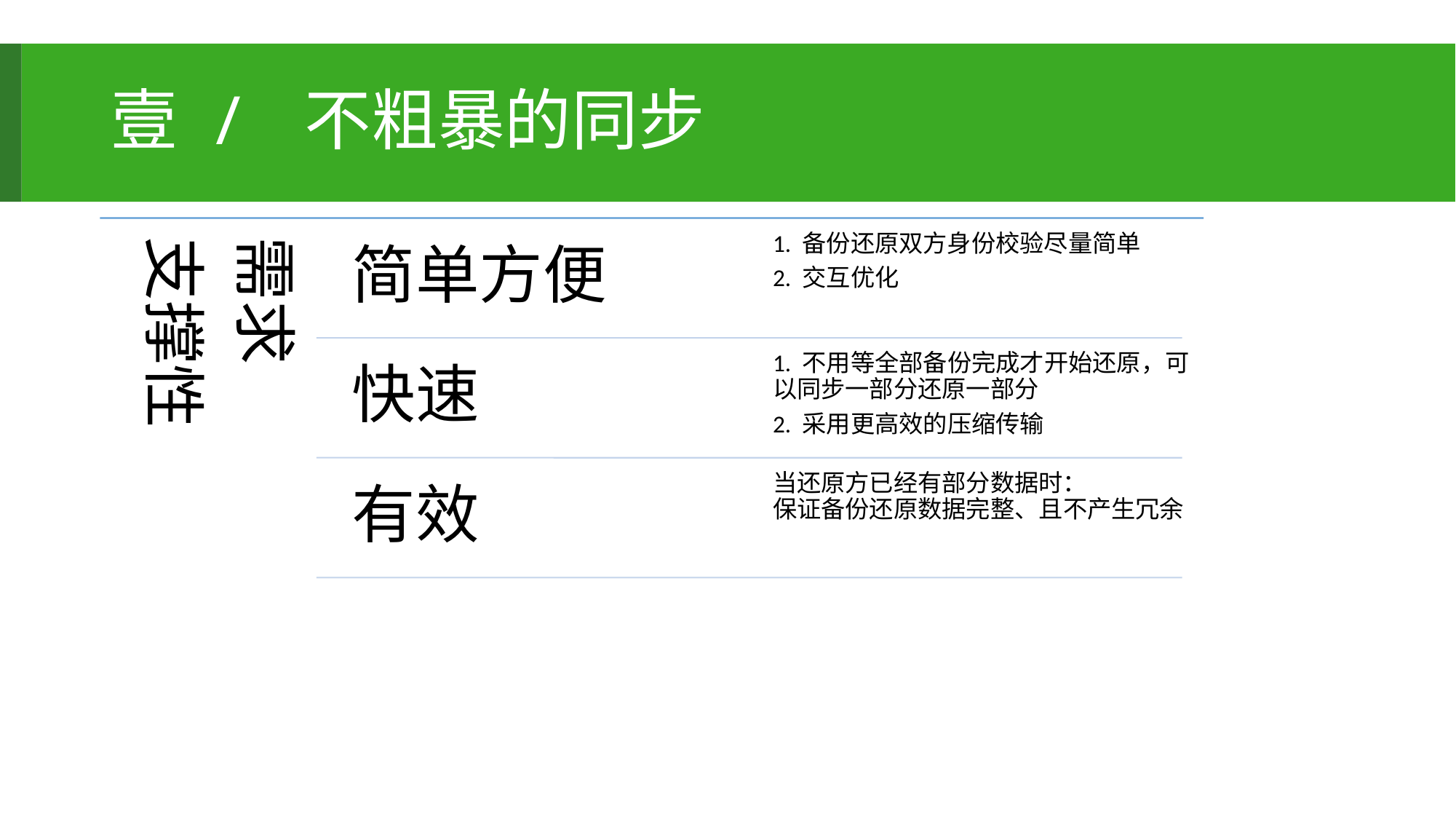

# 壹 / 不粗暴的同步
需求
支撑性
简单方便
1. 备份还原双方身份校验尽量简单
2. 交互优化
快速
1. 不用等全部备份完成才开始还原，可以同步一部分还原一部分
2. 采用更高效的压缩传输
有效
当还原方已经有部分数据时：
保证备份还原数据完整、且不产生冗余